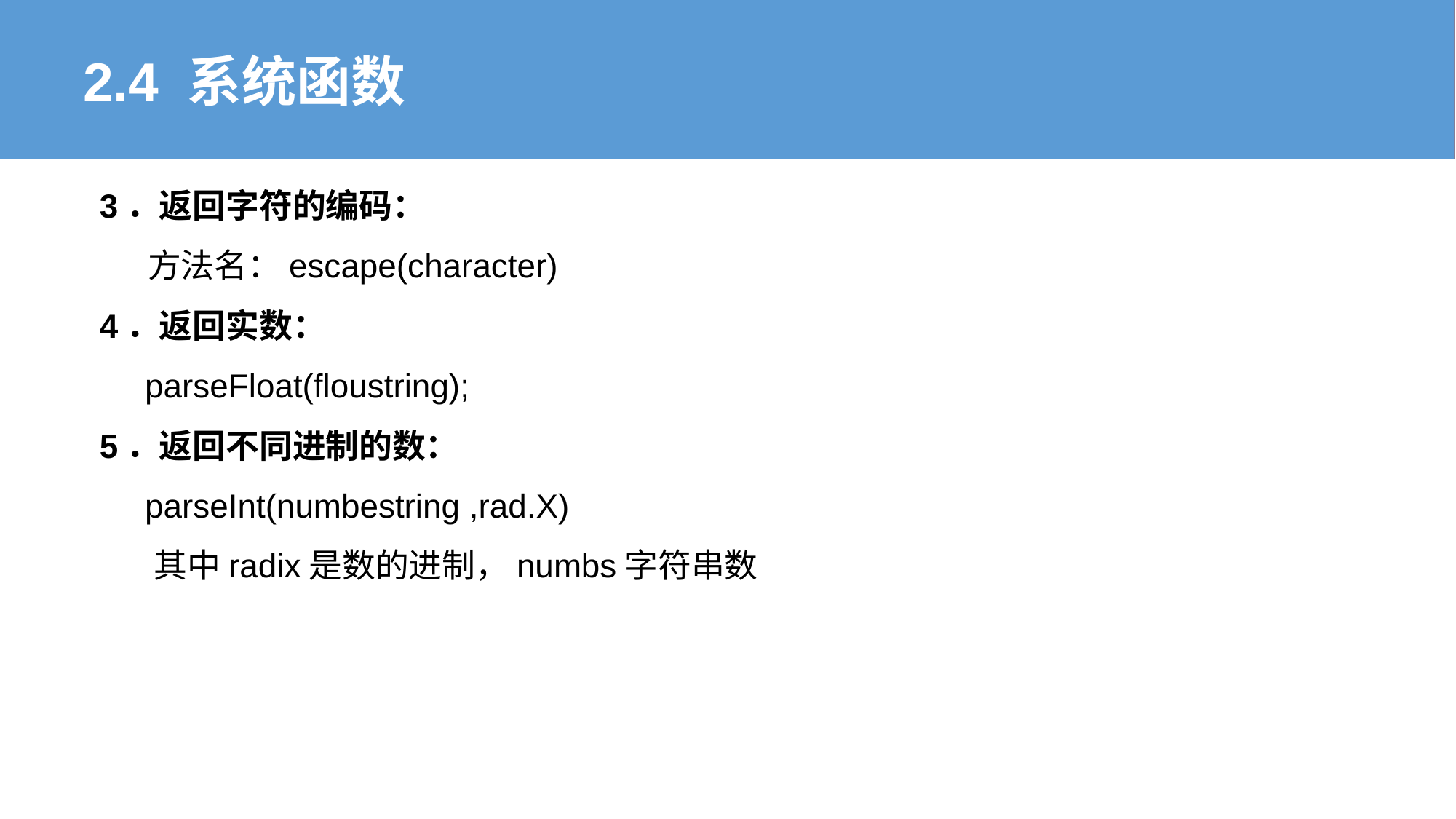

2.4 系统函数

3．返回字符的编码：
　  方法名：escape(character)
4．返回实数：
     parseFloat(floustring);
5．返回不同进制的数：
     parseInt(numbestring ,rad.X)
     其中radix是数的进制，numbs字符串数